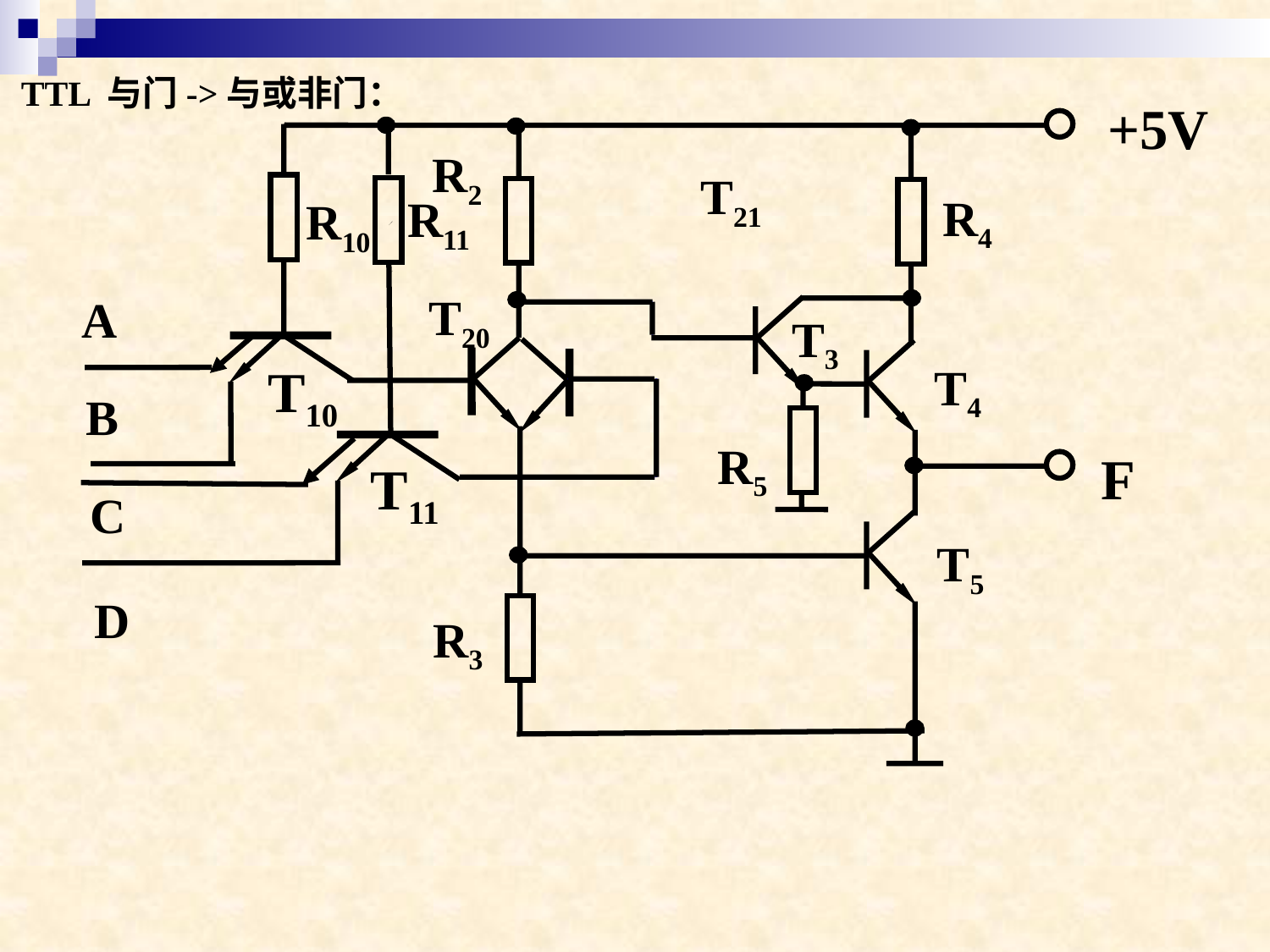

TTL 与门->与或非门：
+5V

R2
T21

R4
R11
R10

T20
A

T3

T4
T10

B

R5

F

T11

C

T5

D

R3